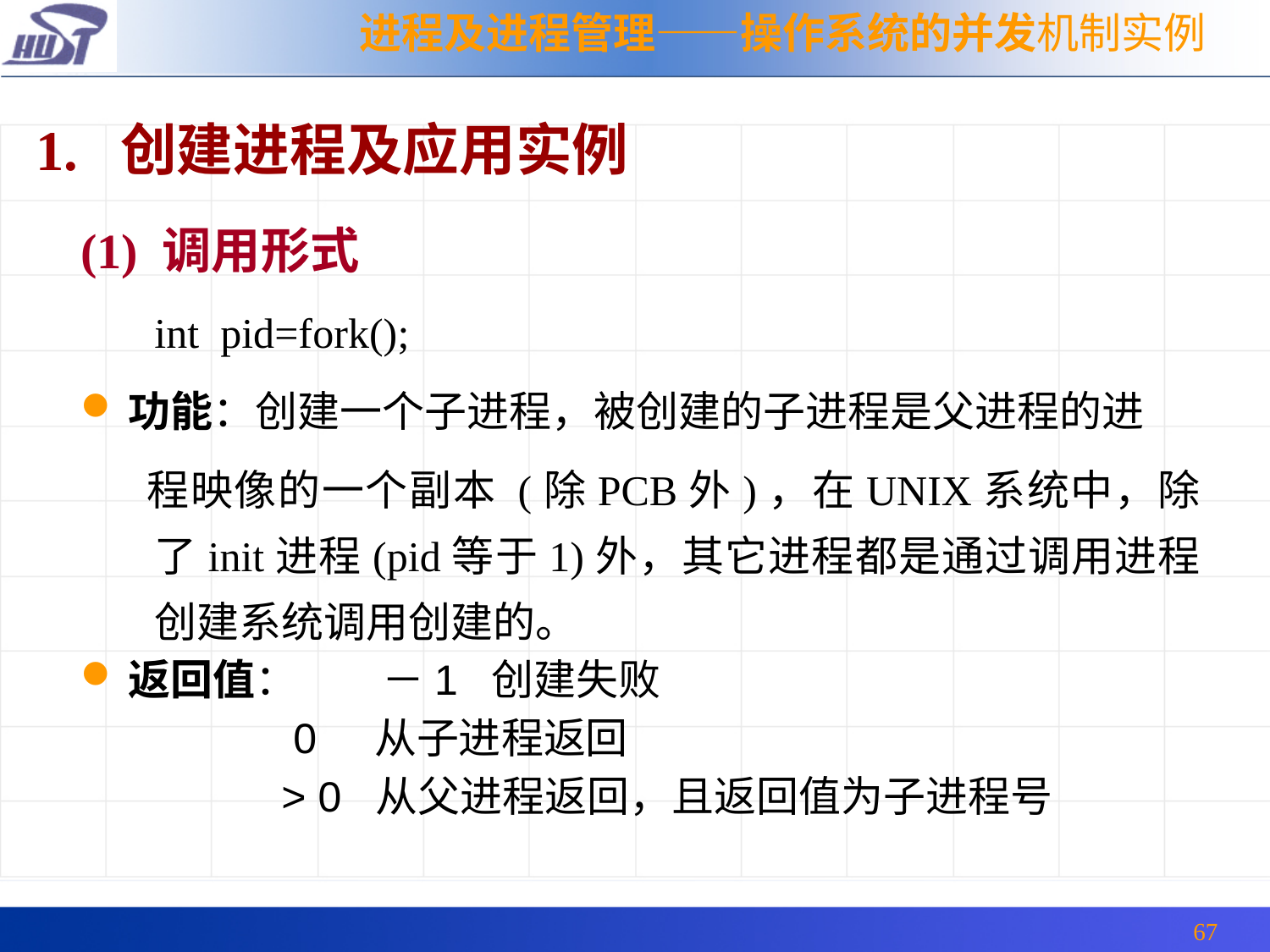

进程及进程管理——操作系统的并发机制实例
1.  创建进程及应用实例
(1) 调用形式
       int  pid=fork();
功能：创建一个子进程，被创建的子进程是父进程的进
     程映像的一个副本 (除PCB外)，在UNIX系统中，除了init进程(pid等于1)外，其它进程都是通过调用进程创建系统调用创建的。
返回值：	－1  创建失败
             	 0    从子进程返回
             	> 0  从父进程返回，且返回值为子进程号
67